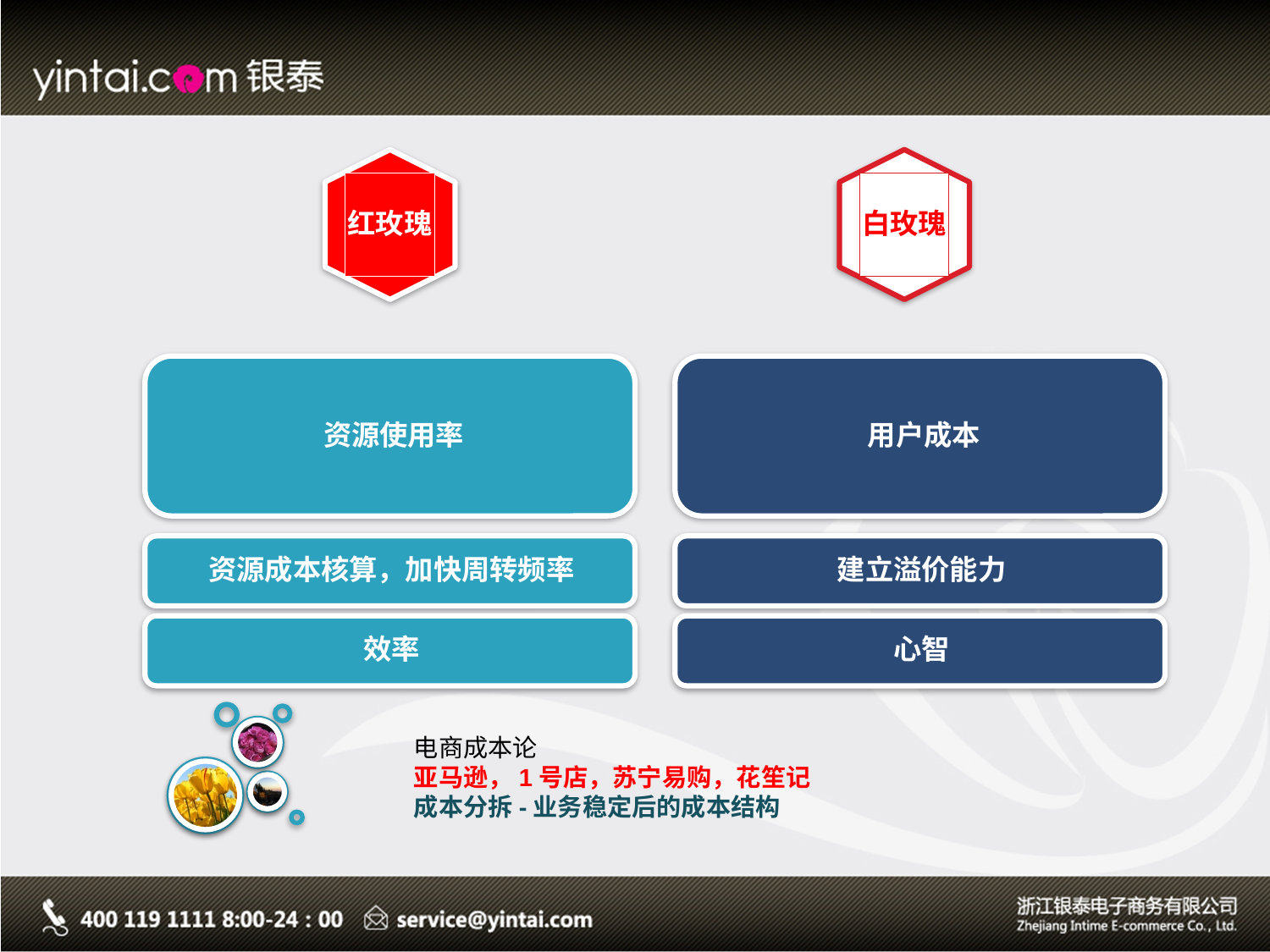

红玫瑰

白玫瑰
资源使用率
用户成本
资源成本核算，加快周转频率
建立溢价能力
效率
心智

电商成本论
亚马逊，1号店，苏宁易购，花笙记
成本分拆-业务稳定后的成本结构